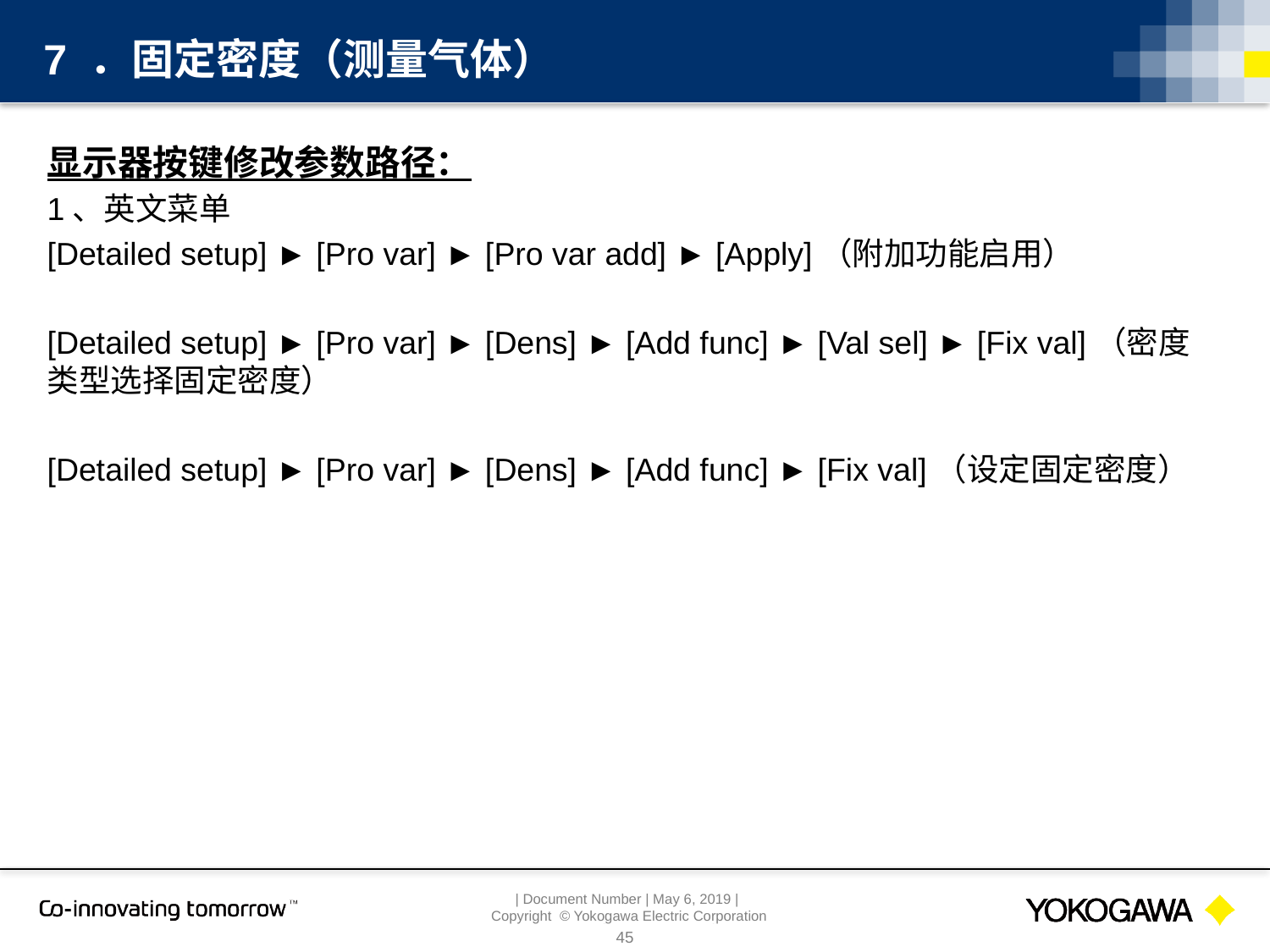

7 ．固定密度（测量气体）

显示器按键修改参数路径：
1、英文菜单
[Detailed setup] ► [Pro var] ► [Pro var add] ► [Apply]（附加功能启用）

[Detailed setup] ► [Pro var] ► [Dens] ► [Add func] ► [Val sel] ► [Fix val]（密度类型选择固定密度）

[Detailed setup] ► [Pro var] ► [Dens] ► [Add func] ► [Fix val]（设定固定密度）